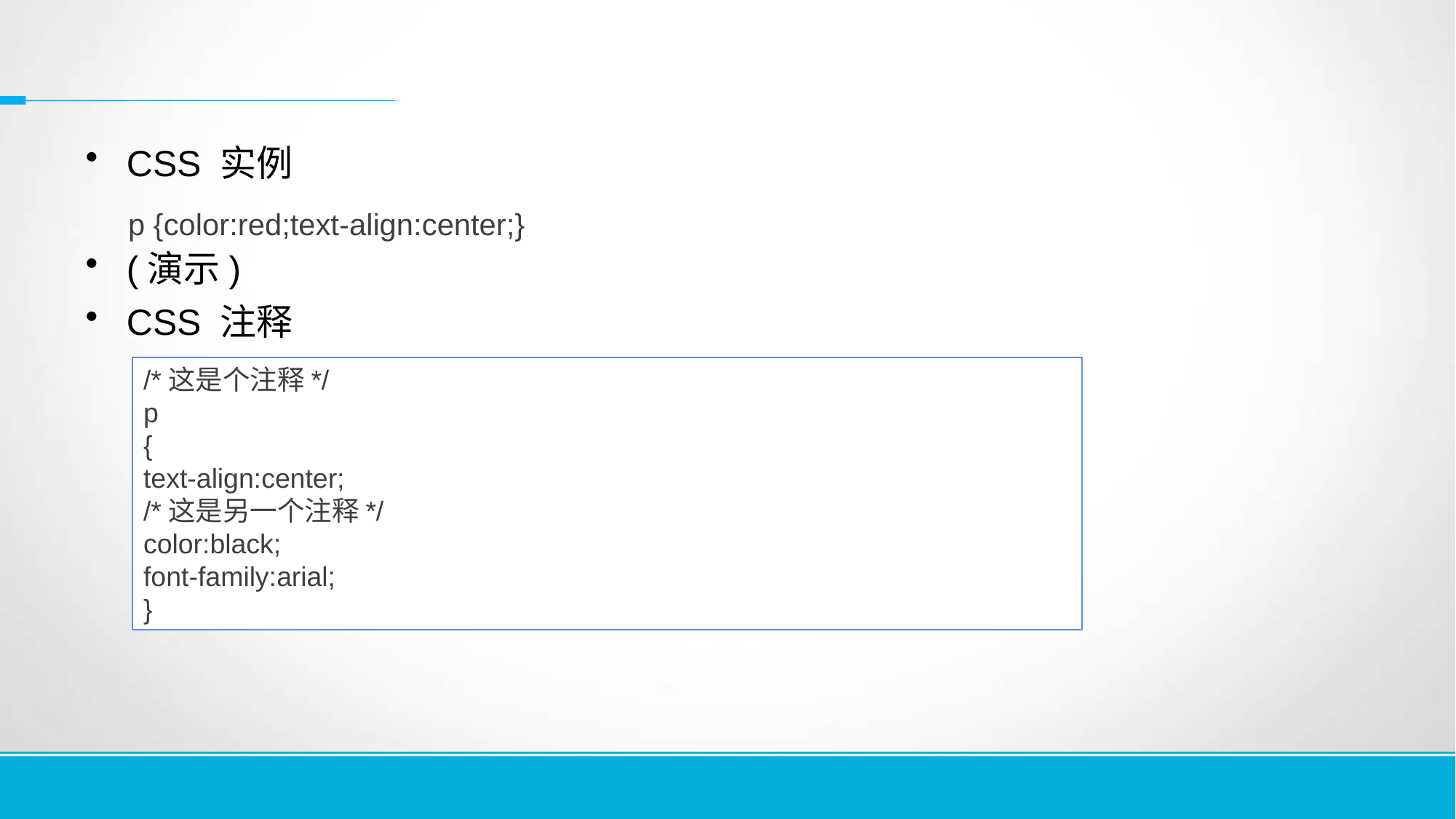

#
CSS 实例
p {color:red;text-align:center;}
(演示)
CSS 注释

/*这是个注释*/
p
{
text-align:center;
/*这是另一个注释*/
color:black;
font-family:arial;
}